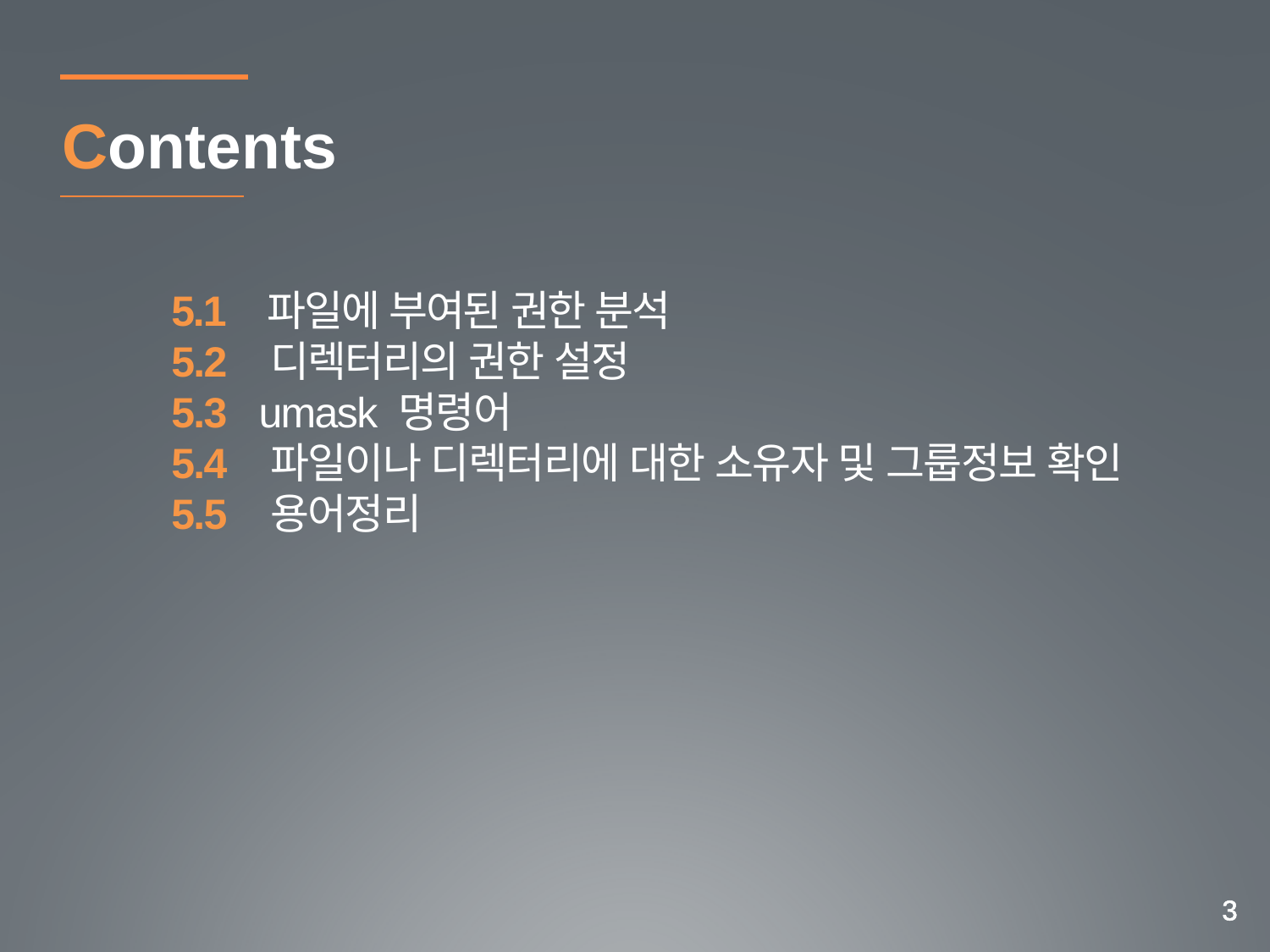

Contents
5.1   파일에 부여된 권한 분석
5.2   디렉터리의 권한 설정
5.3   umask 명령어
5.4   파일이나 디렉터리에 대한 소유자 및 그룹정보 확인
5.5   용어정리

3